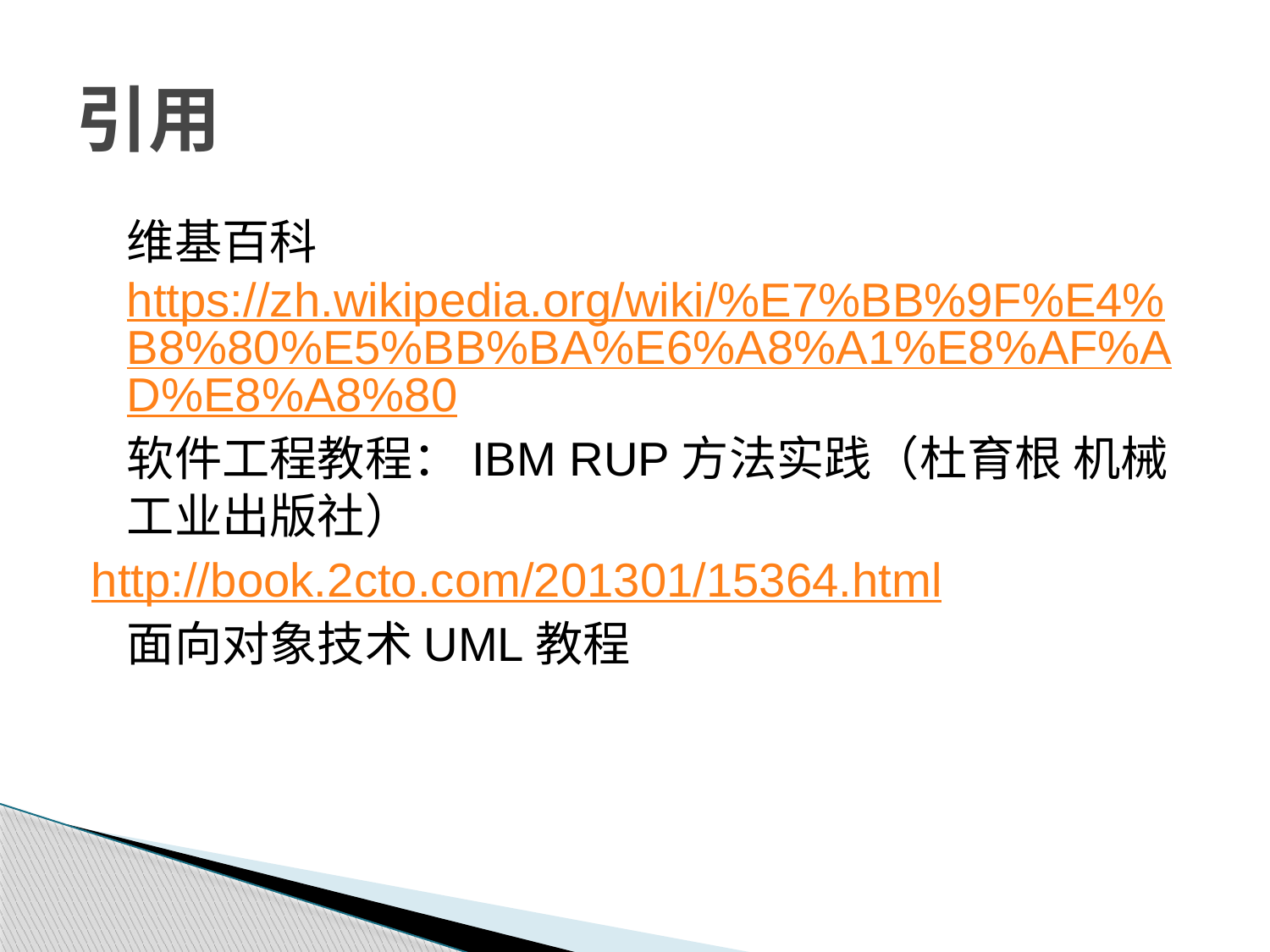

# 引用
	维基百科https://zh.wikipedia.org/wiki/%E7%BB%9F%E4%B8%80%E5%BB%BA%E6%A8%A1%E8%AF%AD%E8%A8%80
	软件工程教程：IBM RUP方法实践（杜育根 机械工业出版社）
	http://book.2cto.com/201301/15364.html
	面向对象技术UML教程